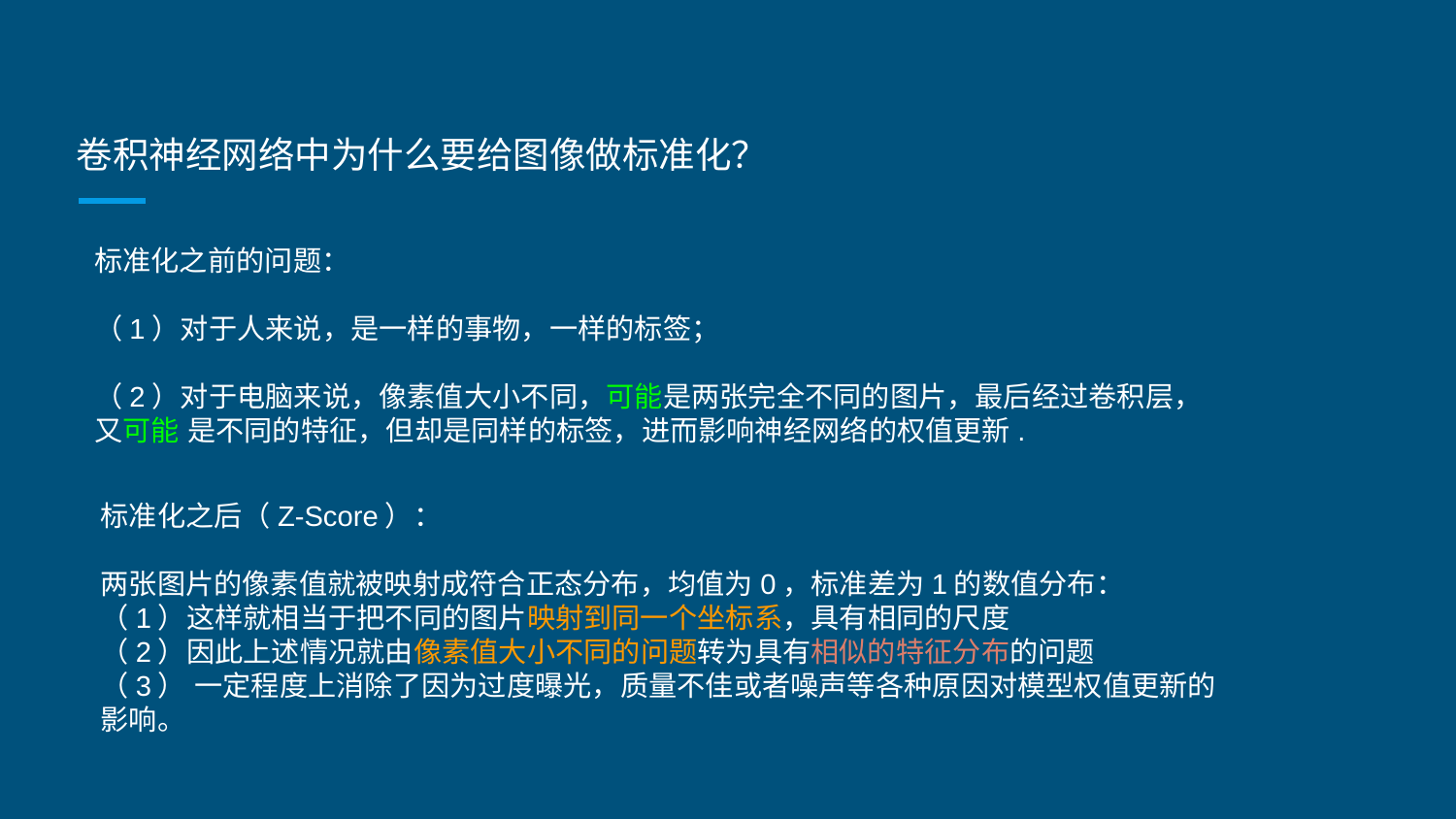

# 卷积神经网络中为什么要给图像做标准化？
标准化之前的问题：

（1）对于人来说，是一样的事物，一样的标签；

（2）对于电脑来说，像素值大小不同，可能是两张完全不同的图片，最后经过卷积层，又可能 是不同的特征，但却是同样的标签，进而影响神经网络的权值更新.

标准化之后（Z-Score）：

两张图片的像素值就被映射成符合正态分布，均值为0，标准差为1的数值分布：
（1）这样就相当于把不同的图片映射到同一个坐标系，具有相同的尺度
（2）因此上述情况就由像素值大小不同的问题转为具有相似的特征分布的问题
（3） 一定程度上消除了因为过度曝光，质量不佳或者噪声等各种原因对模型权值更新的影响。